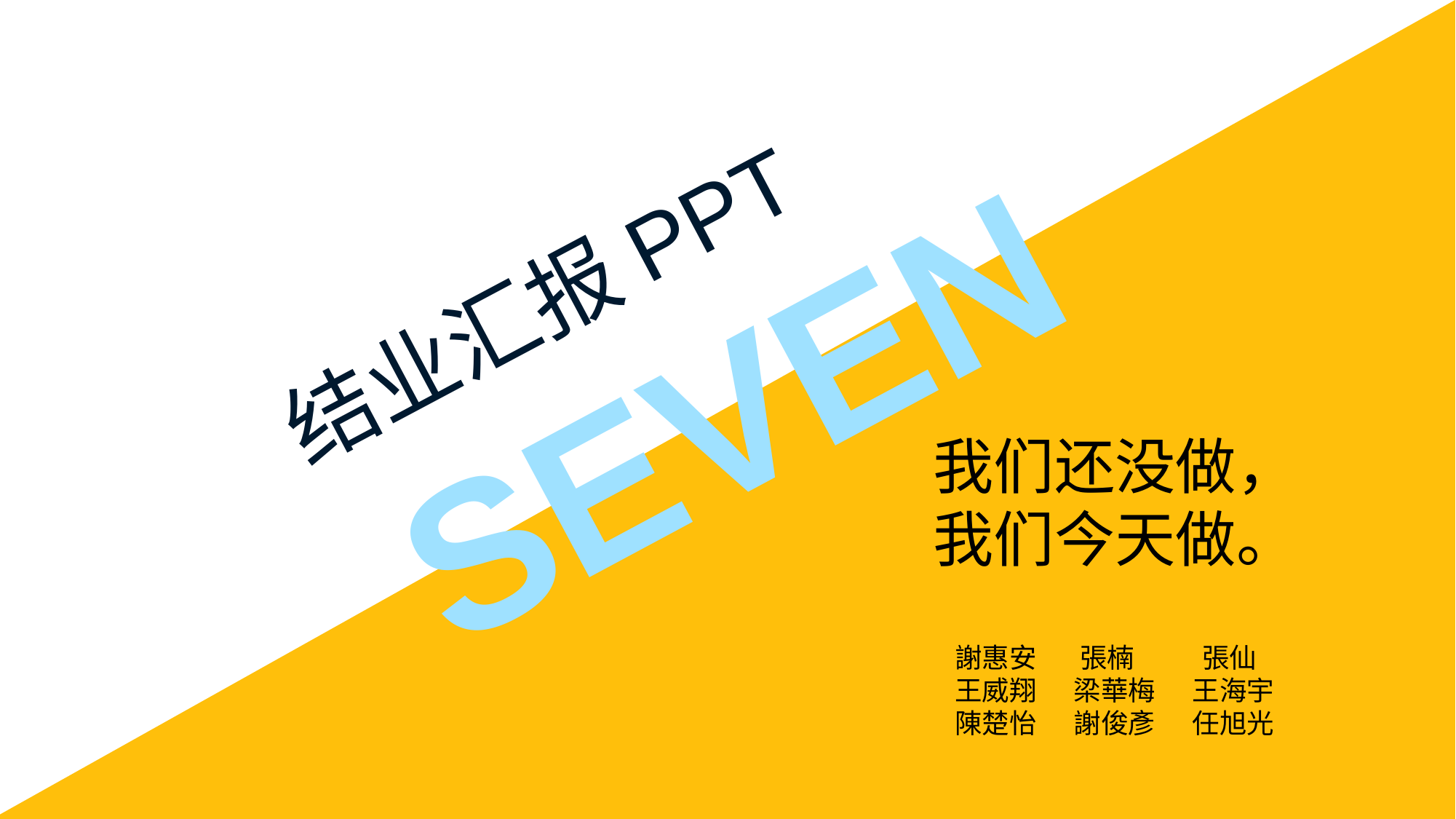

结业汇报PPT
SEVEN
我们还没做，
我们今天做。
謝惠安       張楠           張仙
王威翔      梁華梅      王海宇
陳楚怡      謝俊彥      任旭光